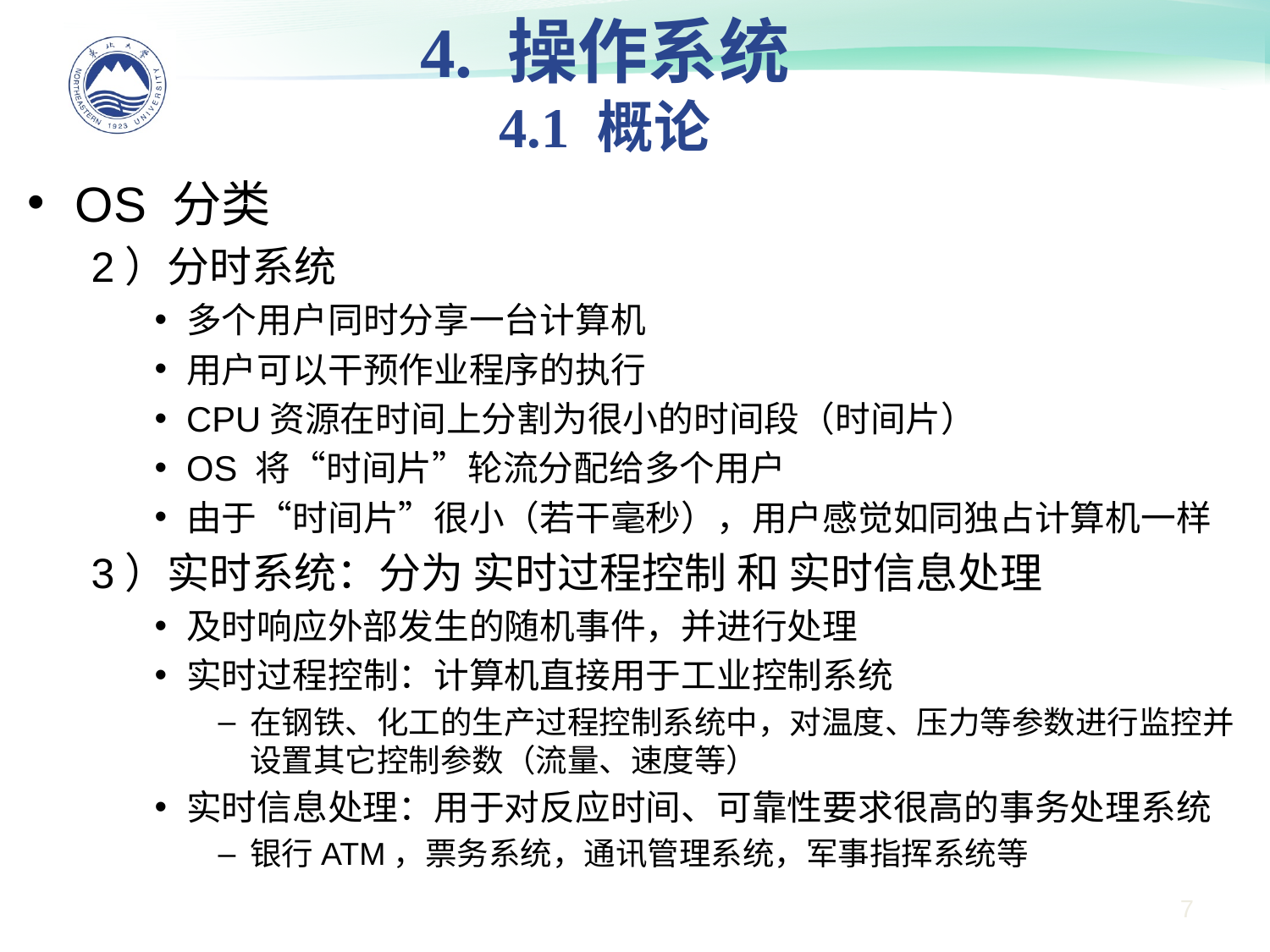

4. 操作系统
4.1 概论
OS 分类
2）分时系统
多个用户同时分享一台计算机
用户可以干预作业程序的执行
CPU资源在时间上分割为很小的时间段（时间片）
OS 将“时间片”轮流分配给多个用户
由于“时间片”很小（若干毫秒），用户感觉如同独占计算机一样
3）实时系统：分为 实时过程控制 和 实时信息处理
及时响应外部发生的随机事件，并进行处理
实时过程控制：计算机直接用于工业控制系统
在钢铁、化工的生产过程控制系统中，对温度、压力等参数进行监控并设置其它控制参数（流量、速度等）
实时信息处理：用于对反应时间、可靠性要求很高的事务处理系统
银行ATM，票务系统，通讯管理系统，军事指挥系统等
7